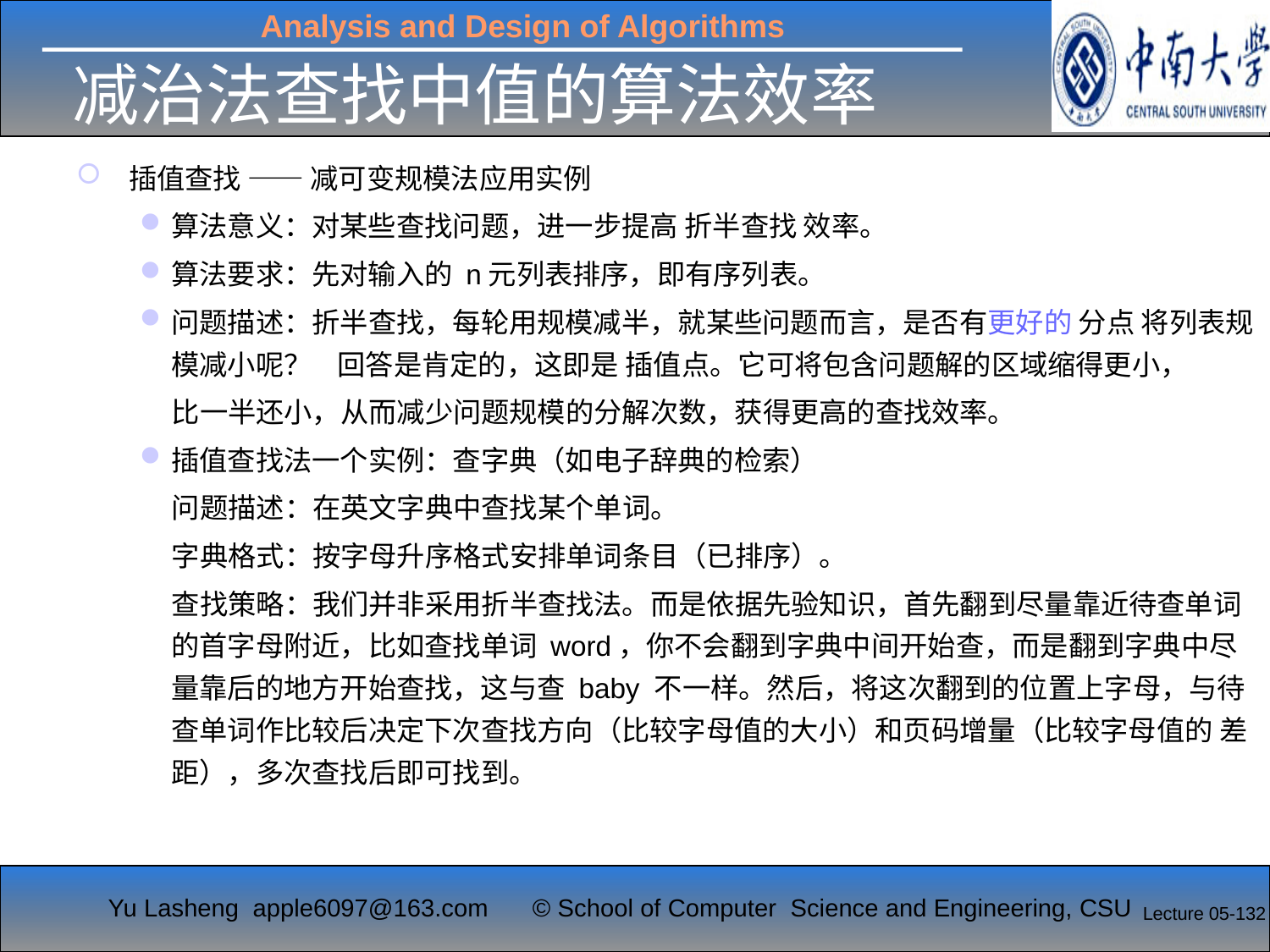

# 减治法查找中值的算法效率
 插值查找 —— 减可变规模法应用实例
算法意义：对某些查找问题，进一步提高 折半查找 效率。
算法要求：先对输入的 n元列表排序，即有序列表。
问题描述：折半查找，每轮用规模减半，就某些问题而言，是否有更好的 分点 将列表规模减小呢？    回答是肯定的，这即是 插值点。它可将包含问题解的区域缩得更小，
    比一半还小，从而减少问题规模的分解次数，获得更高的查找效率。
插值查找法一个实例：查字典（如电子辞典的检索）
    问题描述：在英文字典中查找某个单词。
    字典格式：按字母升序格式安排单词条目（已排序）。
    查找策略：我们并非采用折半查找法。而是依据先验知识，首先翻到尽量靠近待查单词的首字母附近，比如查找单词 word，你不会翻到字典中间开始查，而是翻到字典中尽量靠后的地方开始查找，这与查 baby 不一样。然后，将这次翻到的位置上字母，与待查单词作比较后决定下次查找方向（比较字母值的大小）和页码增量（比较字母值的 差距），多次查找后即可找到。
Lecture 05-132